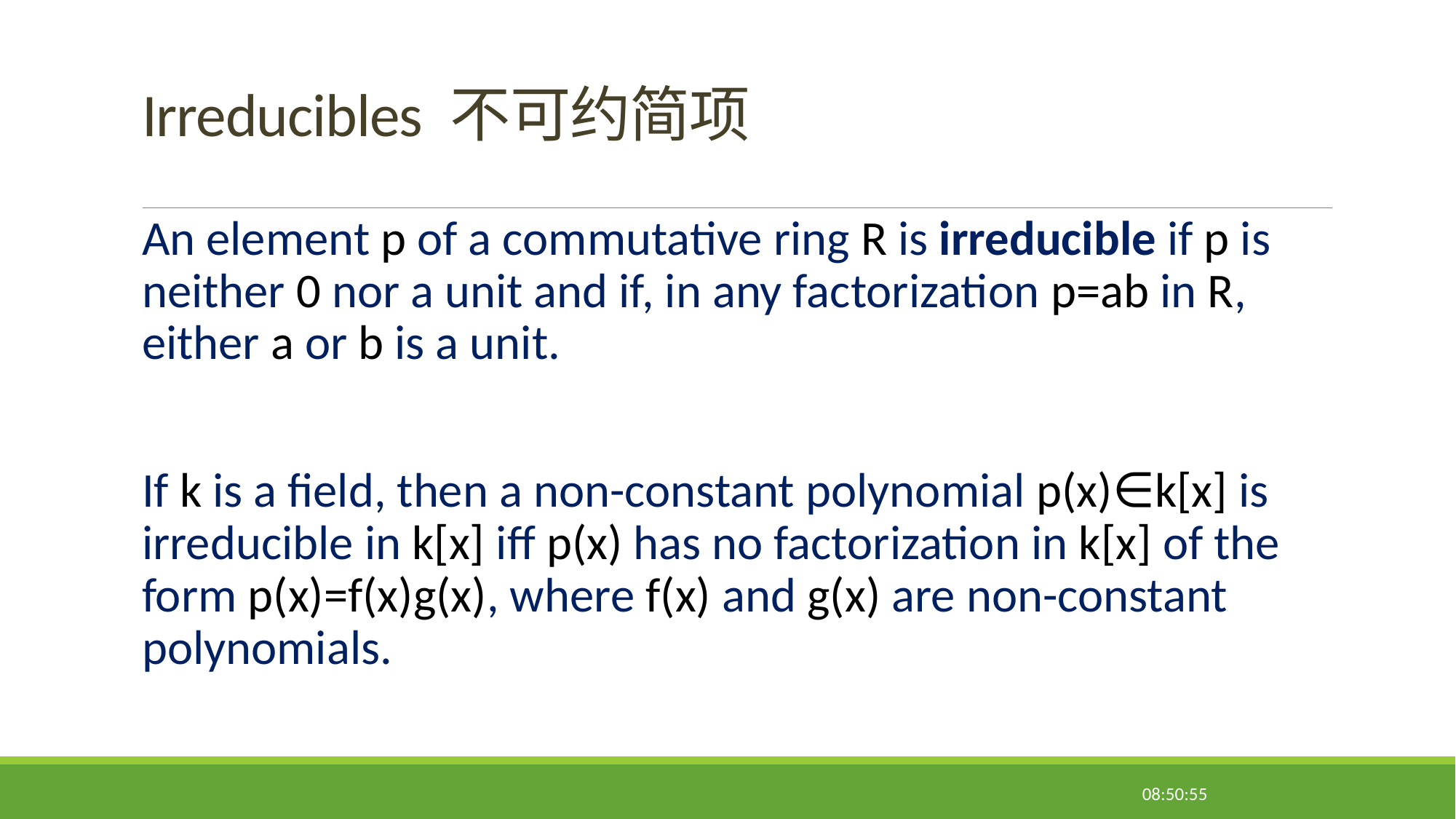

# Irreducibles 不可约简项
An element p of a commutative ring R is irreducible if p is neither 0 nor a unit and if, in any factorization p=ab in R, either a or b is a unit.

If k is a field, then a non-constant polynomial p(x)∈k[x] is irreducible in k[x] iff p(x) has no factorization in k[x] of the form p(x)=f(x)g(x), where f(x) and g(x) are non-constant polynomials.
08:50:55